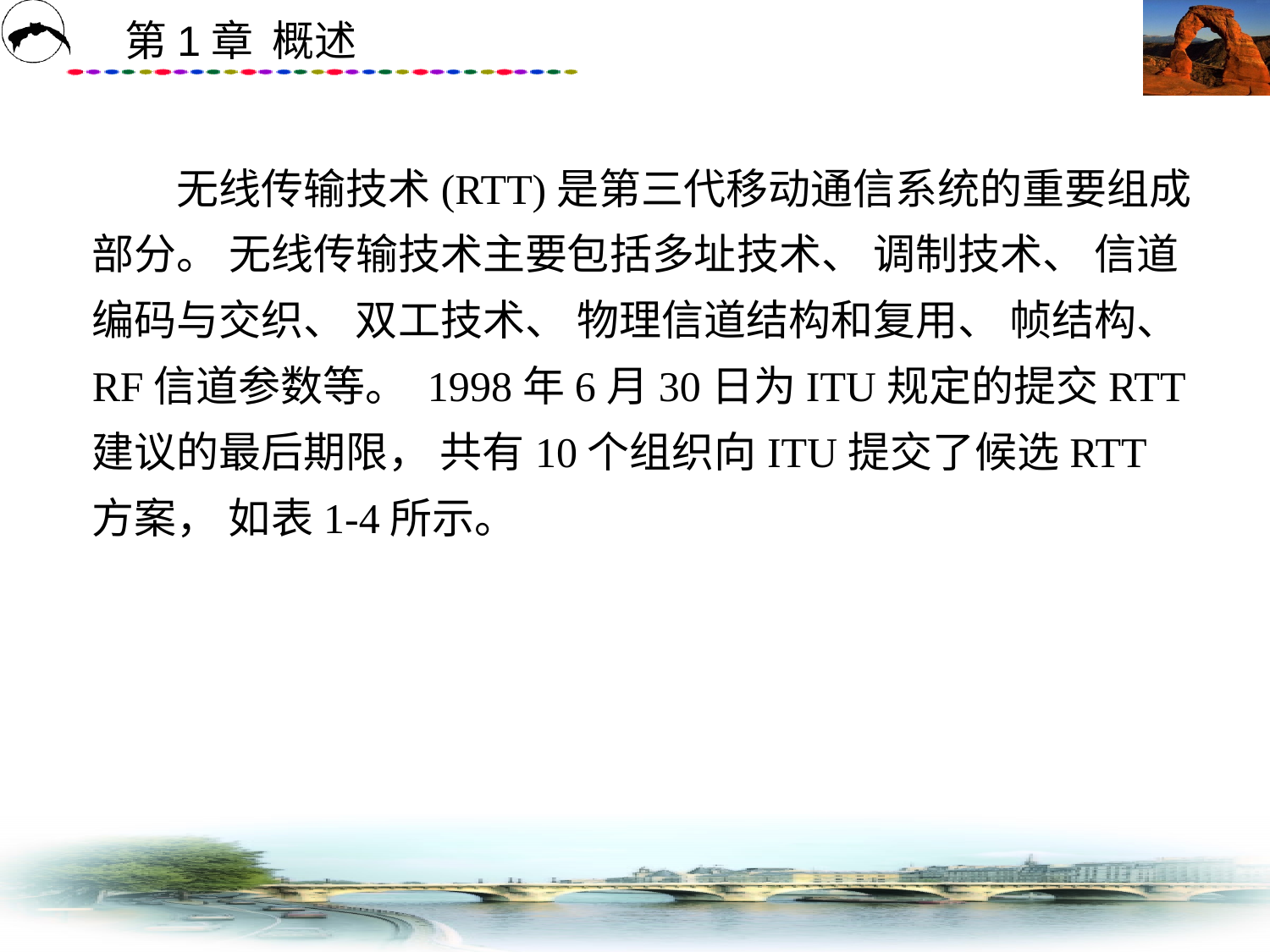

# 无线传输技术(RTT)是第三代移动通信系统的重要组成部分。 无线传输技术主要包括多址技术、 调制技术、 信道编码与交织、 双工技术、 物理信道结构和复用、 帧结构、 RF信道参数等。 1998年6月30日为ITU规定的提交RTT建议的最后期限， 共有10个组织向ITU提交了候选RTT方案， 如表1-4所示。